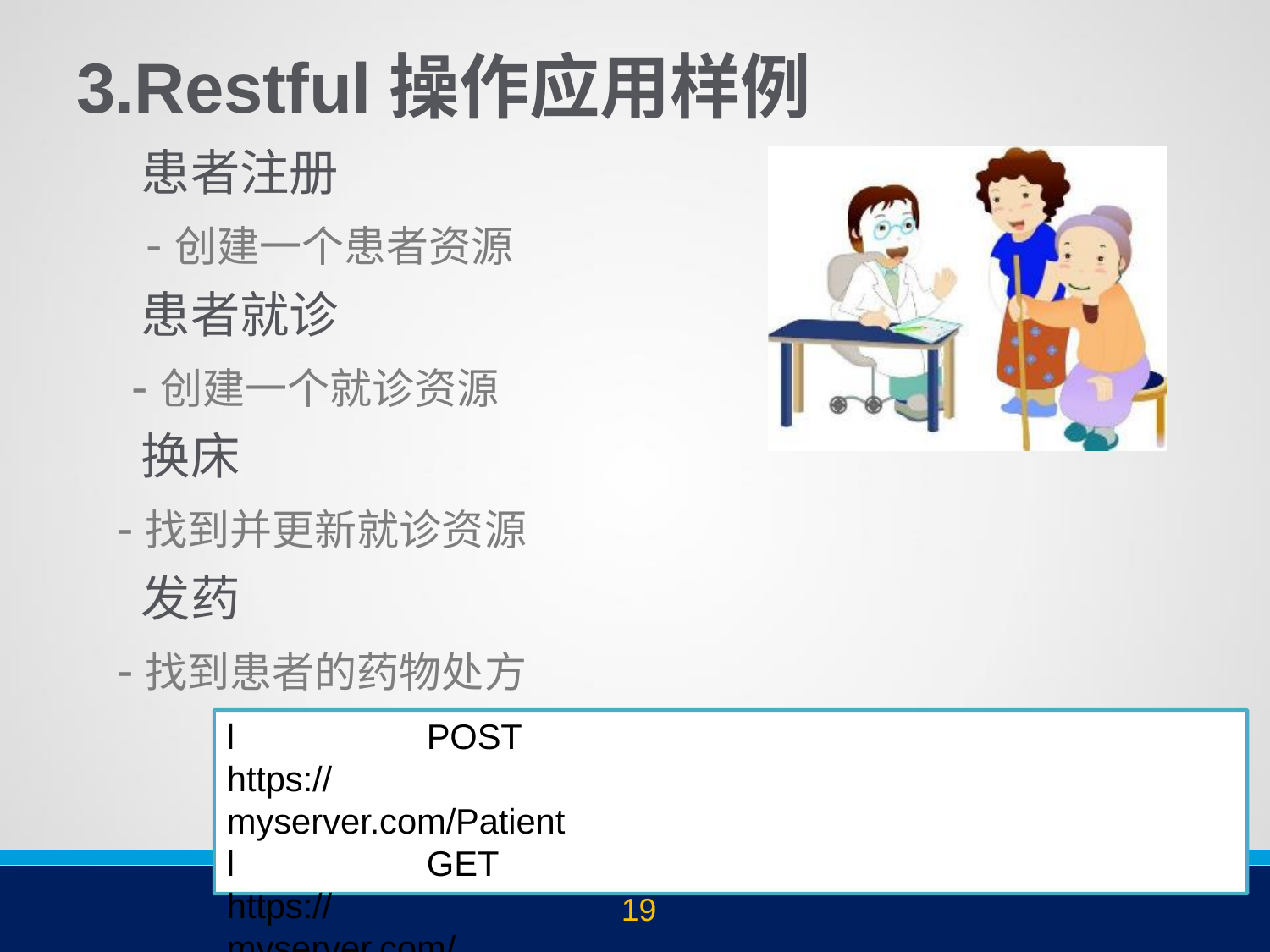

# 3.Restful操作应用样例
	患者注册
-创建一个患者资源
	患者就诊
-创建一个就诊资源
	换床
-找到并更新就诊资源
	发药
-找到患者的药物处方
l	POST	https://myserver.com/Patient
l	GET	https://myserver.com/Patient/100
l	GET	https://myserver.com//Patient/23/Procedure?  date=ge2010-01-01&date=le2011-12-31

19